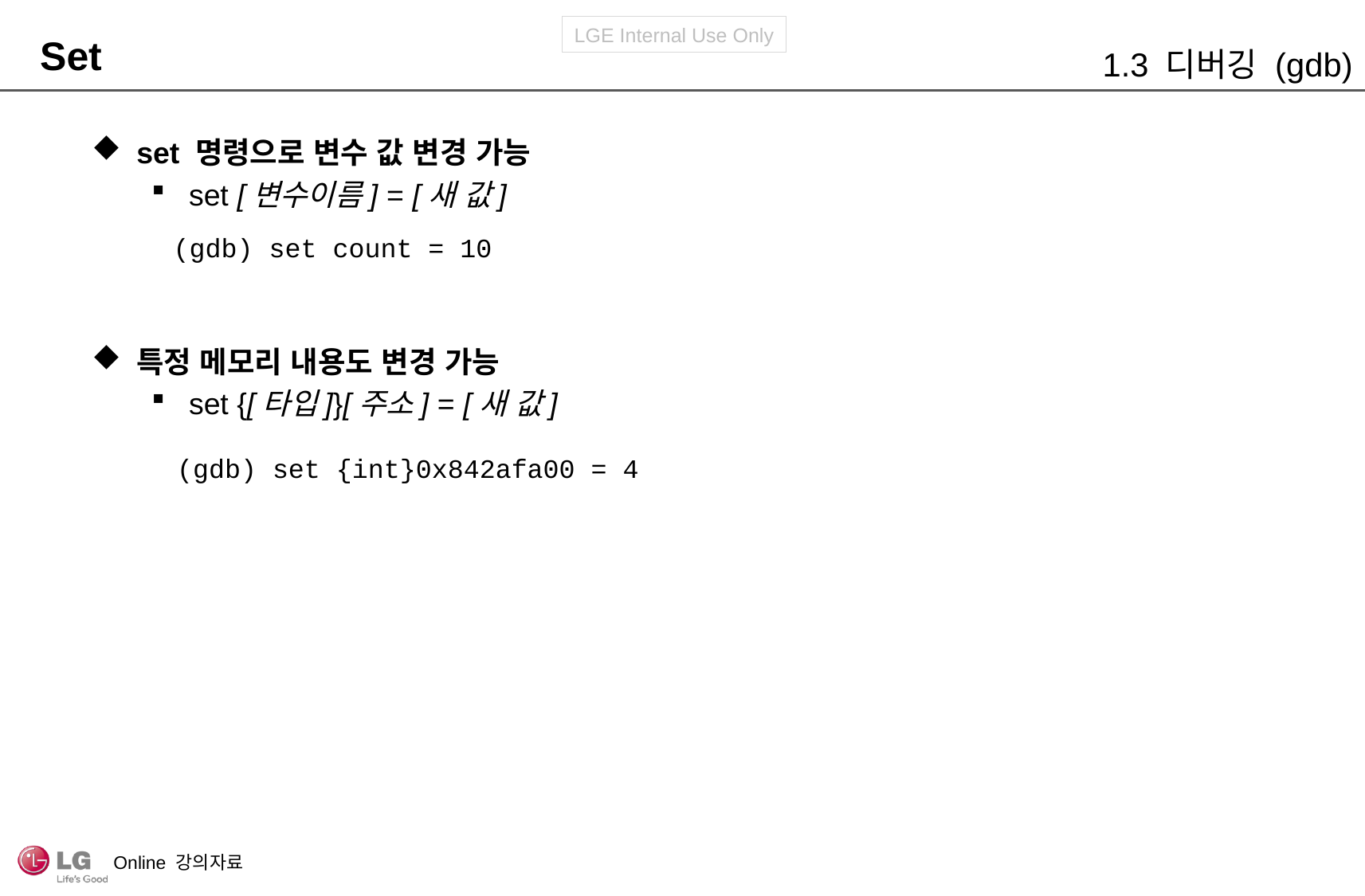

Set
1.3 디버깅 (gdb)

set 명령으로 변수 값 변경 가능
set [변수이름] = [새 값]

특정 메모리 내용도 변경 가능
set {[타입]}[주소] = [새 값]

(gdb) set count = 10
(gdb) set {int}0x842afa00 = 4